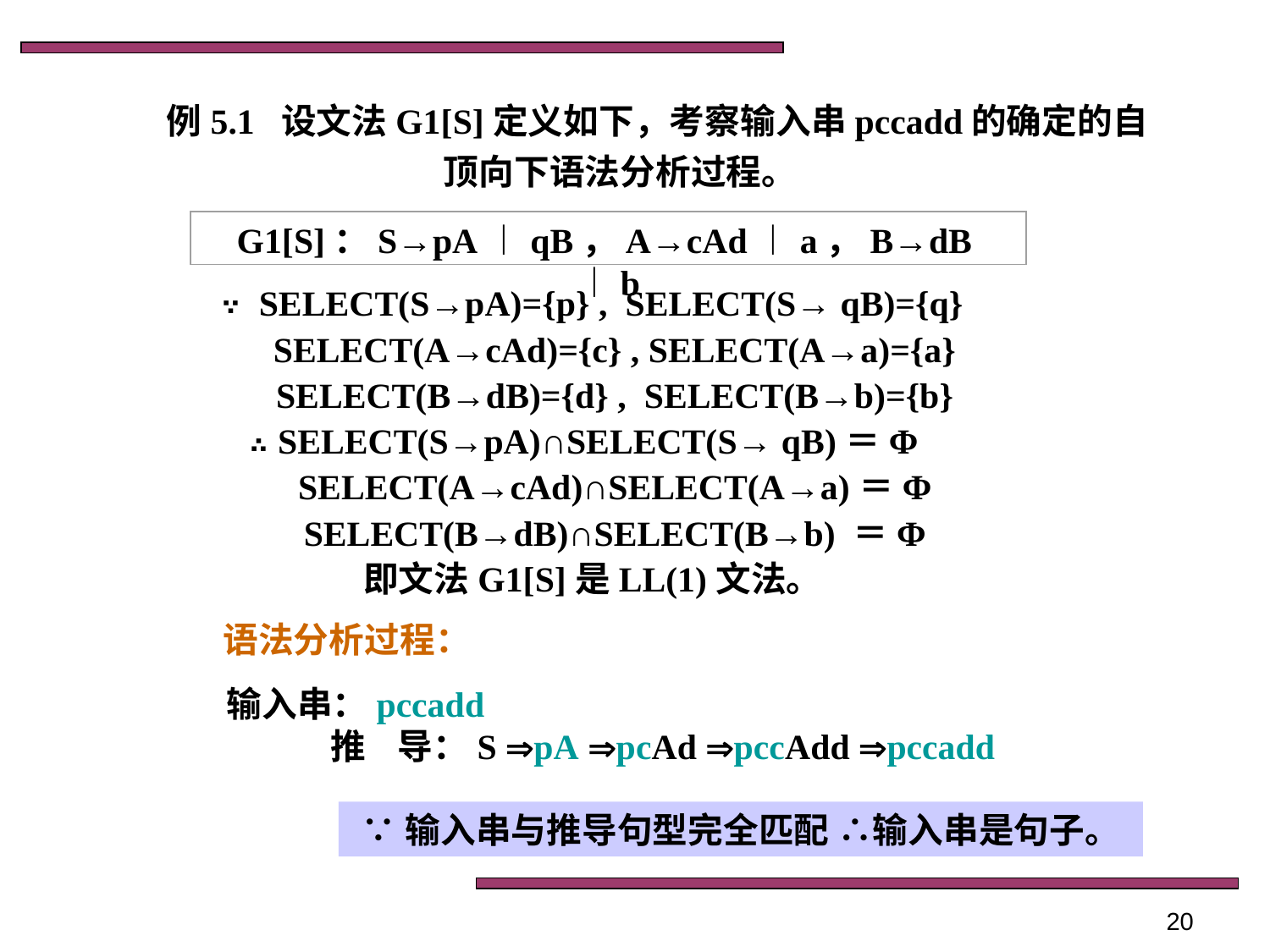

例5.1  设文法G1[S]定义如下，考察输入串pccadd的确定的自顶向下语法分析过程。

G1[S]：S→pA︱qB，A→cAd︱a，B→dB︱b

∵  SELECT(S→pA)={p} ,  SELECT(S→ qB)={q}
     SELECT(A→cAd)={c} , SELECT(A→a)={a}
     SELECT(B→dB)={d} ,  SELECT(B→b)={b}
∴ SELECT(S→pA)∩SELECT(S→ qB)＝Φ
     SELECT(A→cAd)∩SELECT(A→a)＝Φ
     SELECT(B→dB)∩SELECT(B→b) ＝Φ
即文法G1[S]是LL(1)文法。
语法分析过程：
输入串：pccadd
推    导：S ⇒pA ⇒pcAd ⇒pccAdd ⇒pccadd
∵输入串与推导句型完全匹配 ∴输入串是句子。
20